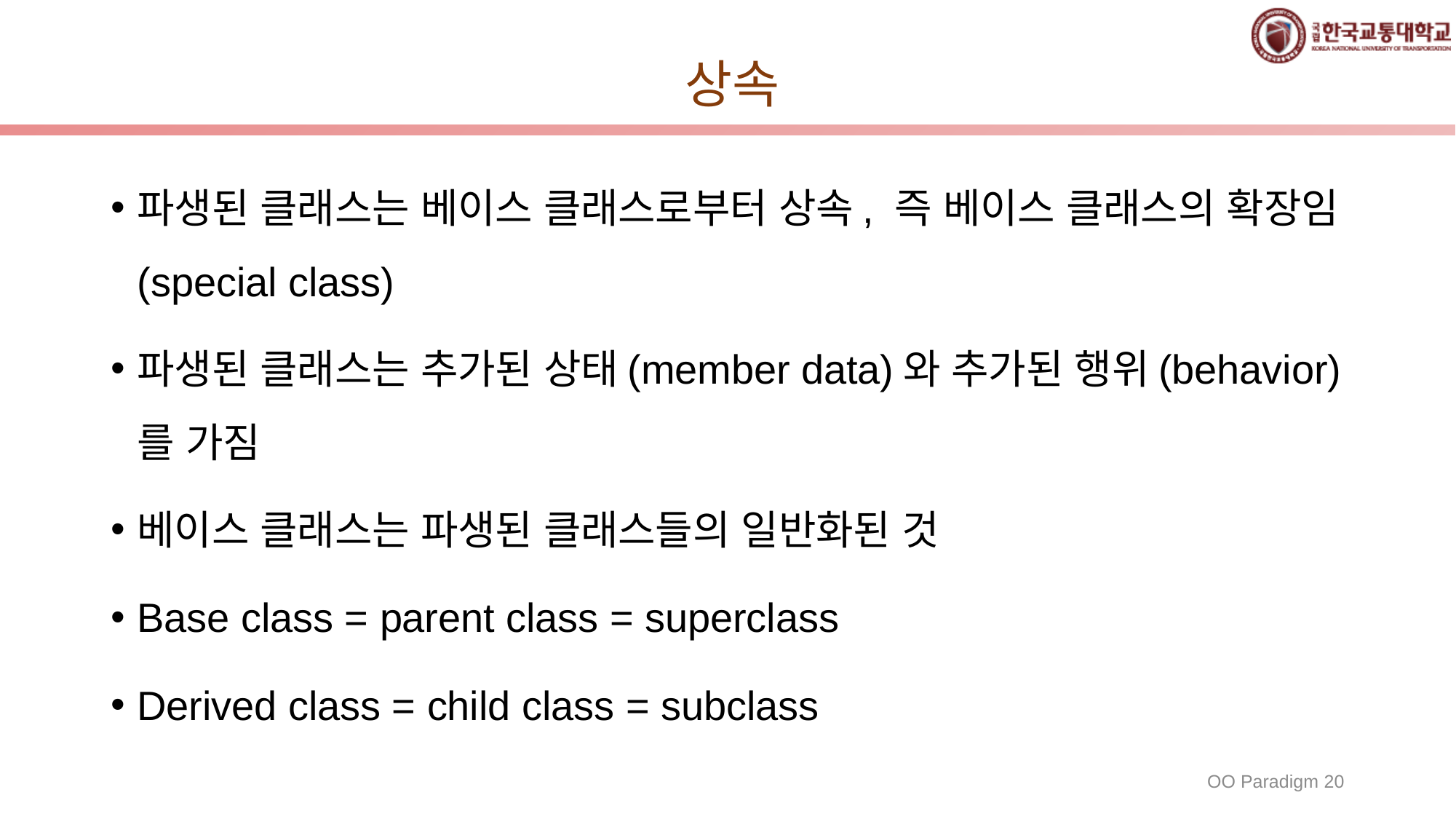

# 상속
파생된 클래스는 베이스 클래스로부터 상속, 즉 베이스 클래스의 확장임(special class)
파생된 클래스는 추가된 상태(member data)와 추가된 행위(behavior)를 가짐
베이스 클래스는 파생된 클래스들의 일반화된 것
Base class = parent class = superclass
Derived class = child class = subclass
OO Paradigm 20